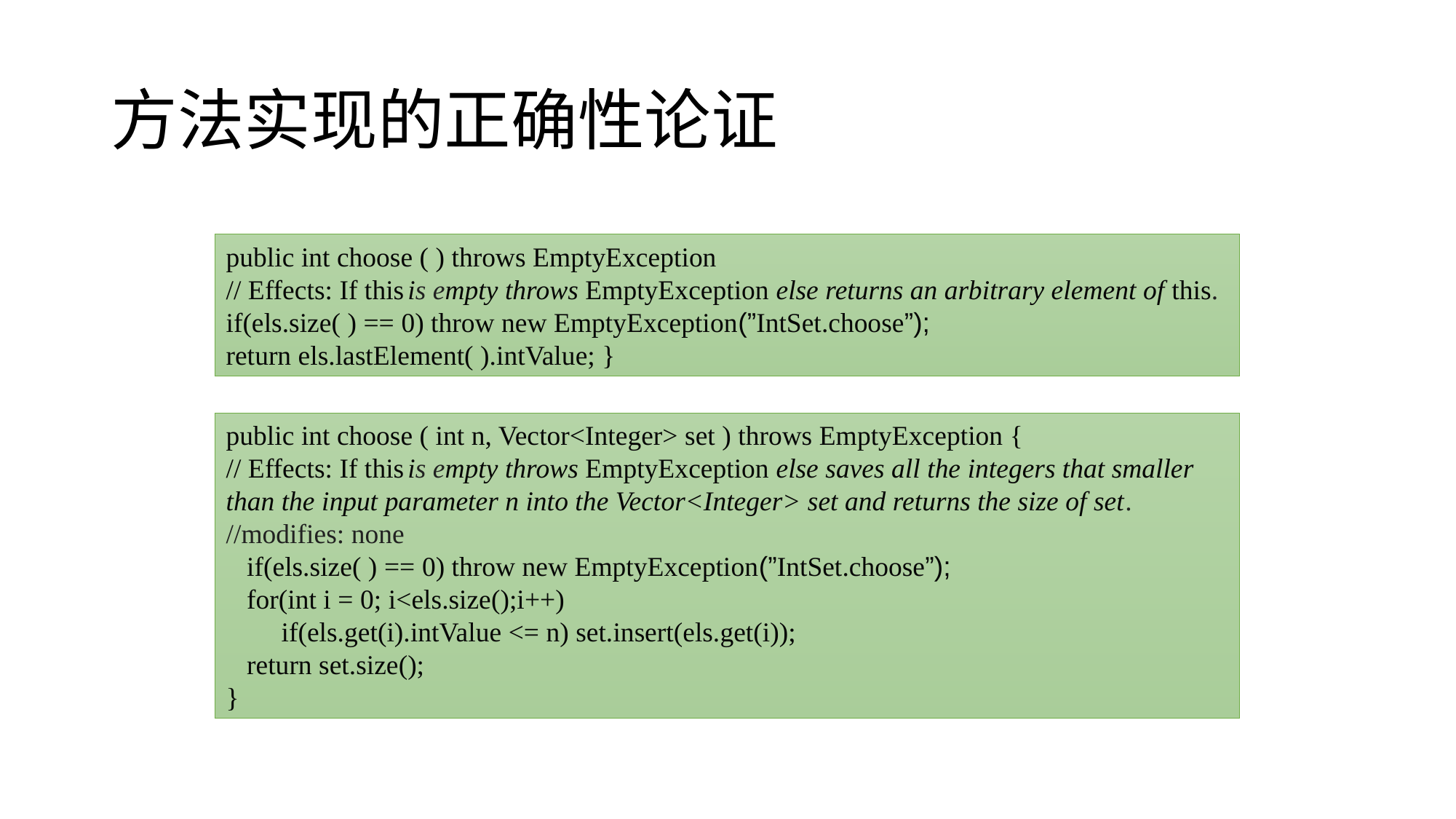

# 方法实现的正确性论证
public int choose ( ) throws EmptyException
// Effects: If this is empty throws EmptyException else returns an arbitrary element of this.
if(els.size( ) == 0) throw new EmptyException(”IntSet.choose”);
return els.lastElement( ).intValue; }
public int choose ( int n, Vector<Integer> set ) throws EmptyException {
// Effects: If this is empty throws EmptyException else saves all the integers that smaller than the input parameter n into the Vector<Integer> set and returns the size of set.
//modifies: none
   if(els.size( ) == 0) throw new EmptyException(”IntSet.choose”);
   for(int i = 0; i<els.size();i++)
        if(els.get(i).intValue <= n) set.insert(els.get(i));
   return set.size();
}